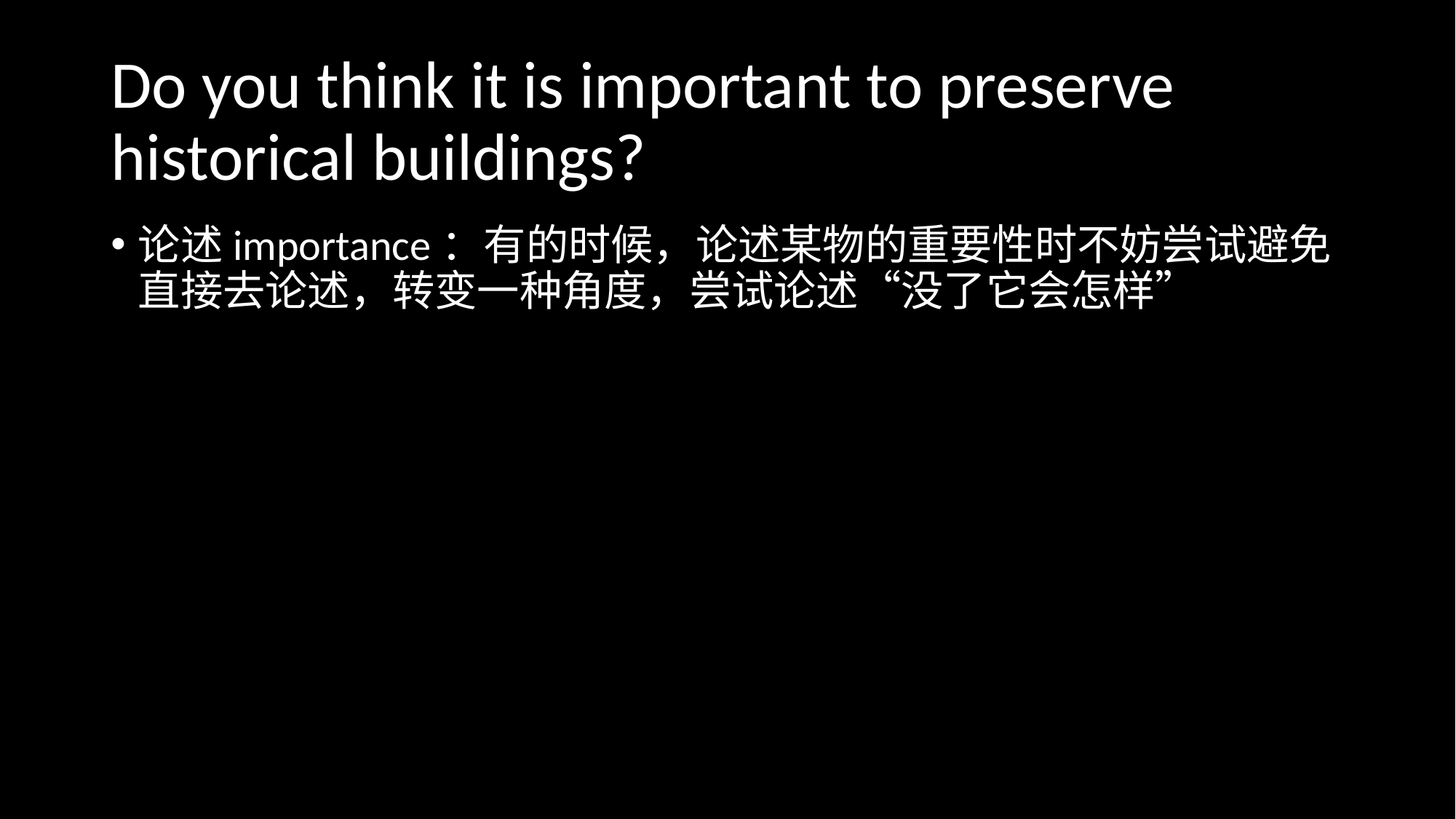

# Do you think it is important to preserve historical buildings?
论述importance：有的时候，论述某物的重要性时不妨尝试避免直接去论述，转变一种角度，尝试论述“没了它会怎样”